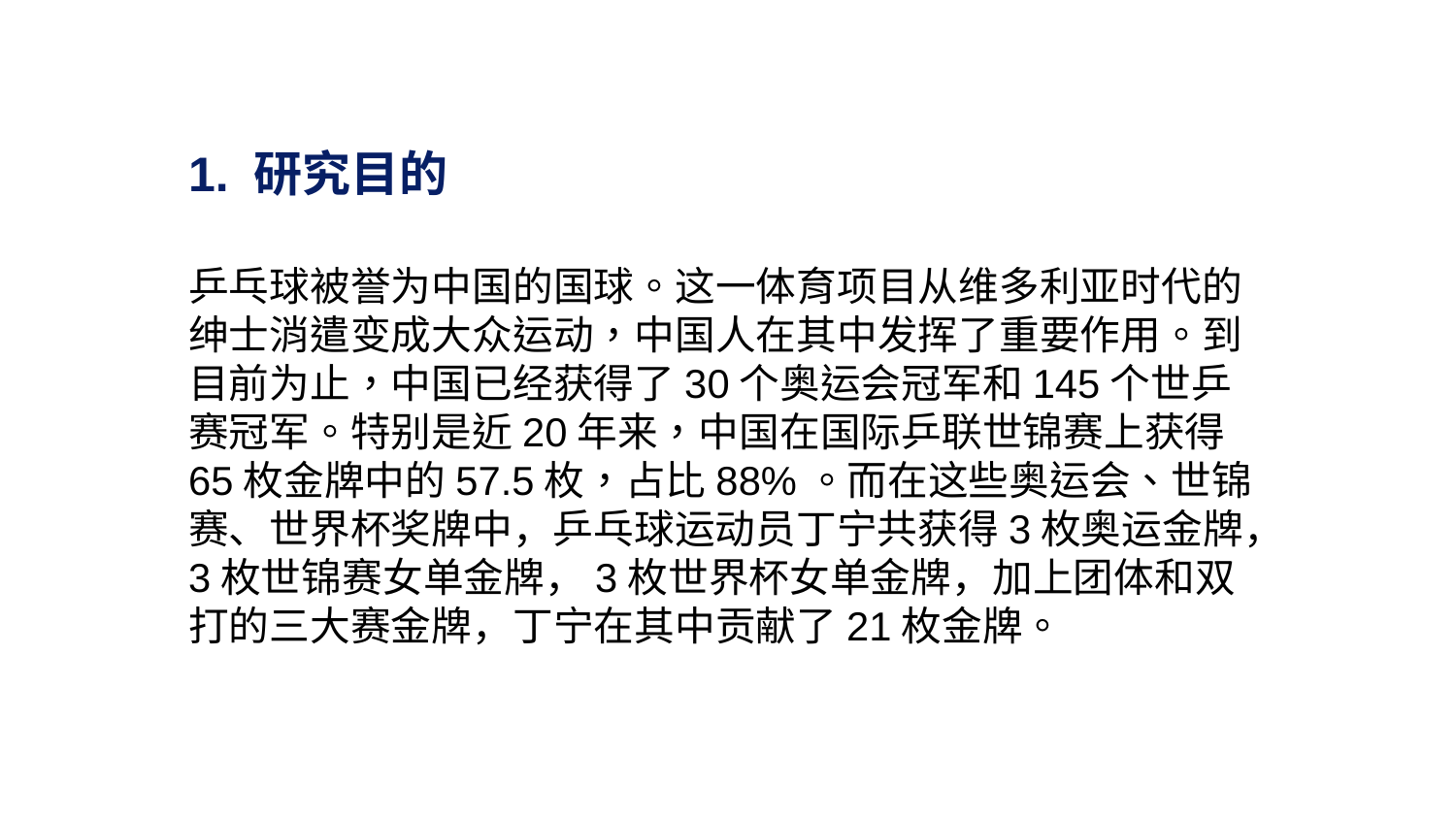

1. 研究目的
#
乒乓球被誉为中国的国球。这一体育项目从维多利亚时代的绅士消遣变成大众运动，中国人在其中发挥了重要作用。到目前为止，中国已经获得了30个奥运会冠军和145个世乒赛冠军。特别是近20年来，中国在国际乒联世锦赛上获得65枚金牌中的57.5枚，占比88%。而在这些奥运会、世锦赛、世界杯奖牌中，乒乓球运动员丁宁共获得3枚奥运金牌，3枚世锦赛女单金牌，3枚世界杯女单金牌，加上团体和双打的三大赛金牌，丁宁在其中贡献了21枚金牌。